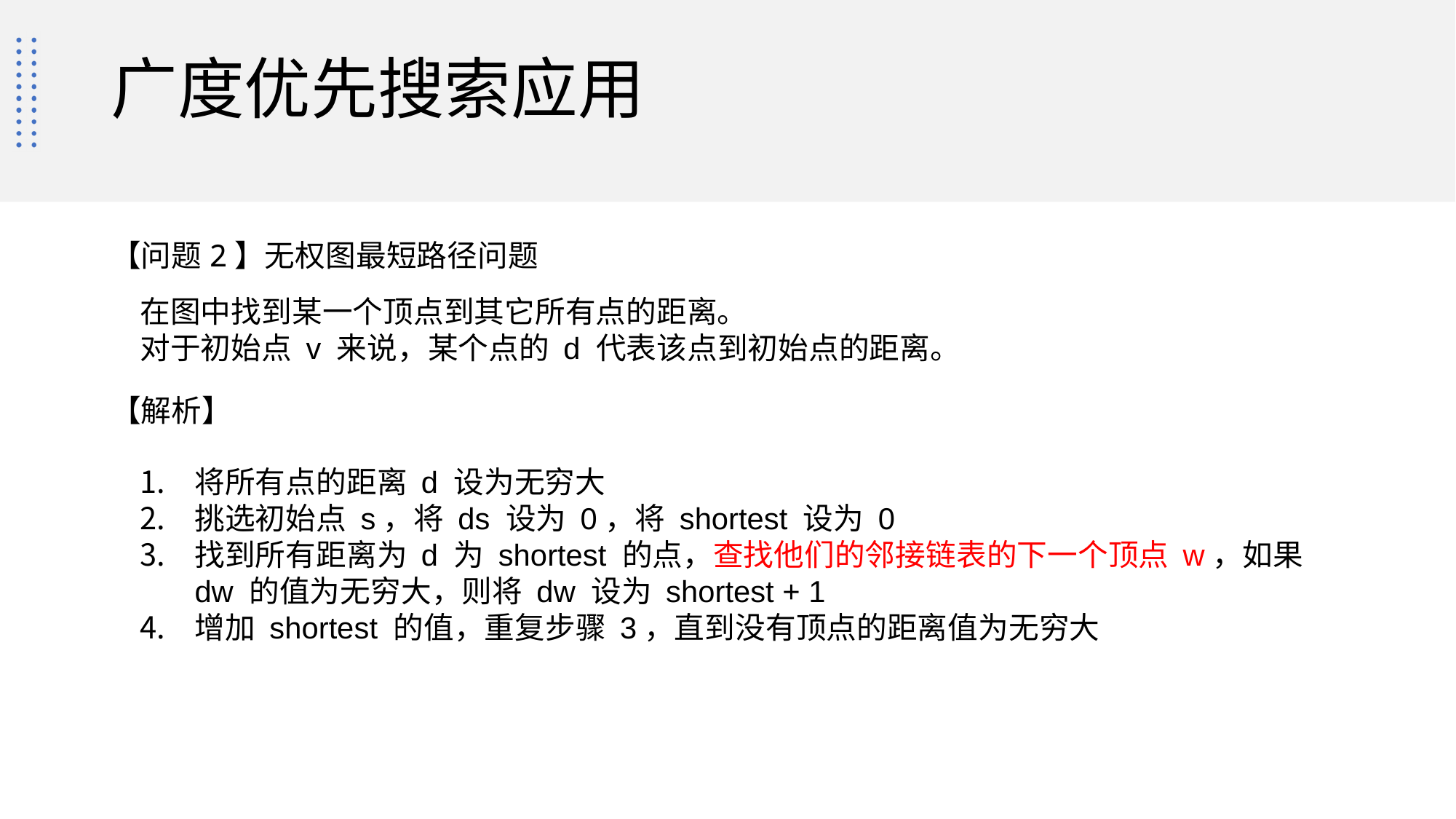

# 广度优先搜索应用
【问题2】无权图最短路径问题
在图中找到某一个顶点到其它所有点的距离。
对于初始点 v 来说，某个点的 d 代表该点到初始点的距离。
【解析】
将所有点的距离 d 设为无穷大
挑选初始点 s，将 ds 设为 0，将 shortest 设为 0
找到所有距离为 d 为 shortest 的点，查找他们的邻接链表的下一个顶点 w，如果 dw 的值为无穷大，则将 dw 设为 shortest + 1
增加 shortest 的值，重复步骤 3，直到没有顶点的距离值为无穷大